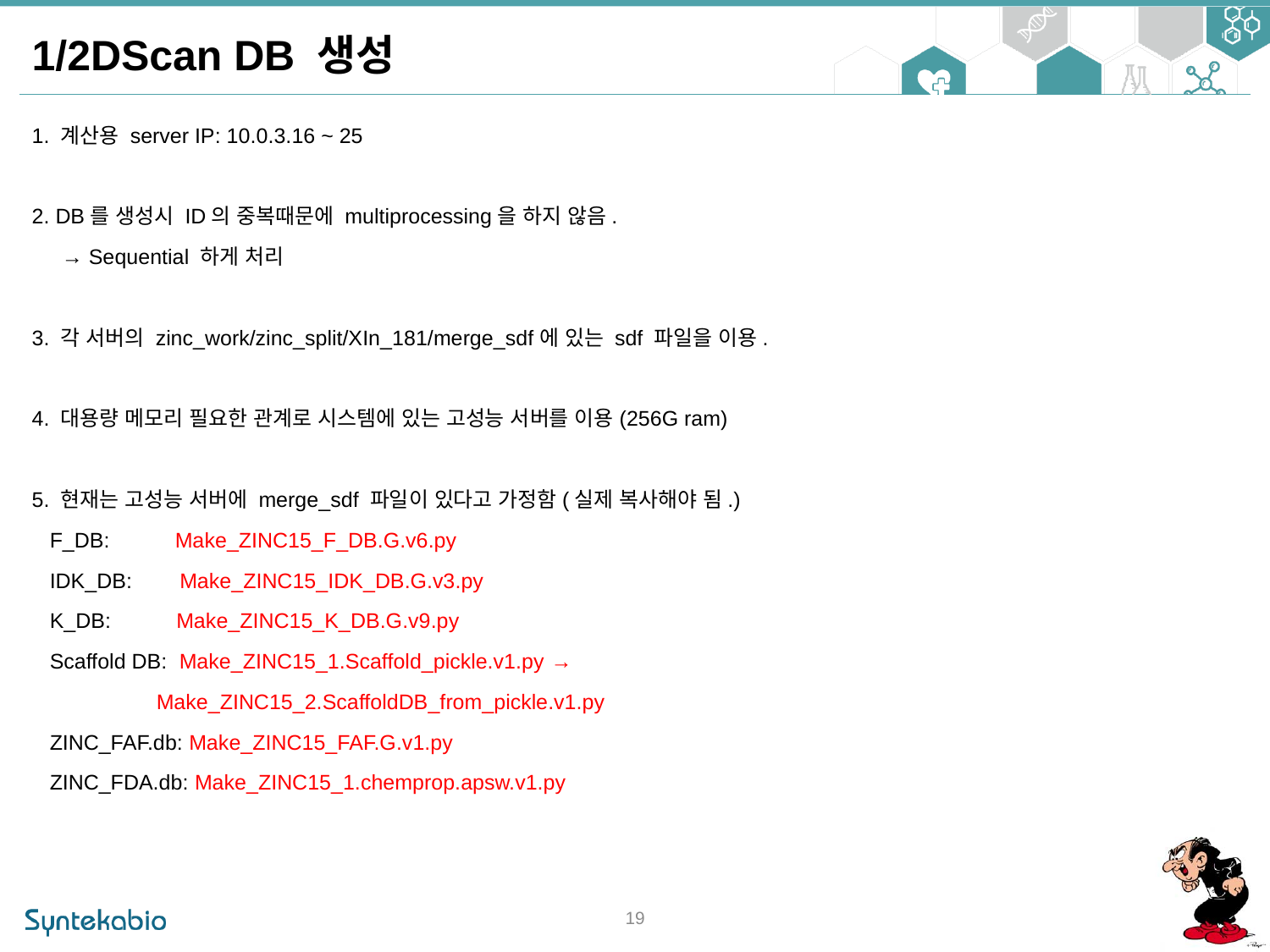

# 1/2DScan DB 생성
1. 계산용 server IP: 10.0.3.16 ~ 25

2. DB를 생성시 ID의 중복때문에 multiprocessing을 하지 않음.
     → Sequential 하게 처리

3. 각 서버의 zinc_work/zinc_split/XIn_181/merge_sdf에 있는 sdf 파일을 이용.

4. 대용량 메모리 필요한 관계로 시스템에 있는 고성능 서버를 이용(256G ram)

5. 현재는 고성능 서버에 merge_sdf 파일이 있다고 가정함(실제 복사해야 됨.)
   F_DB:           Make_ZINC15_F_DB.G.v6.py
   IDK_DB:        Make_ZINC15_IDK_DB.G.v3.py
   K_DB:           Make_ZINC15_K_DB.G.v9.py
   Scaffold DB:  Make_ZINC15_1.Scaffold_pickle.v1.py →
                     Make_ZINC15_2.ScaffoldDB_from_pickle.v1.py
   ZINC_FAF.db: Make_ZINC15_FAF.G.v1.py
   ZINC_FDA.db: Make_ZINC15_1.chemprop.apsw.v1.py

19